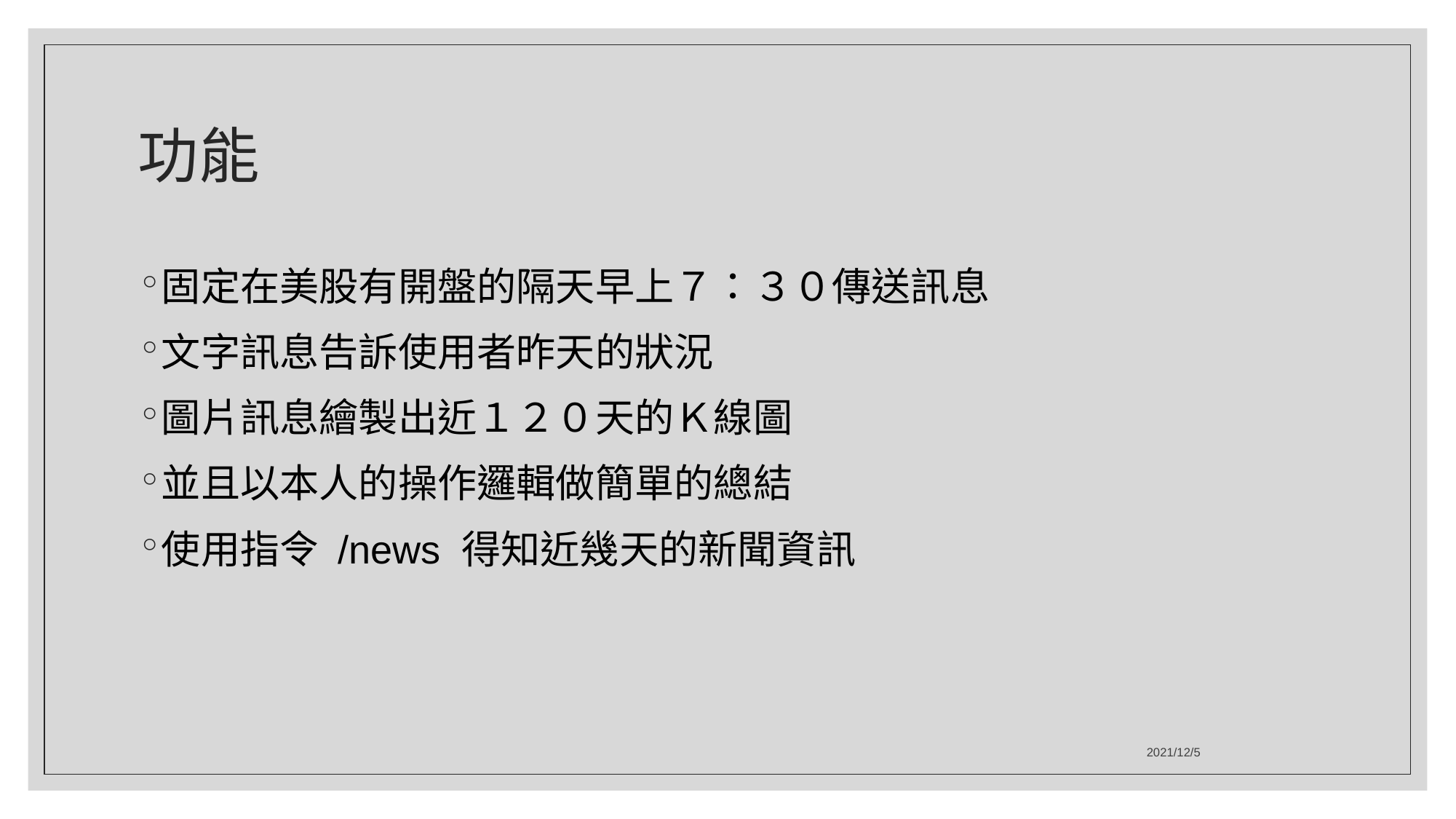

# 功能
固定在美股有開盤的隔天早上７：３０傳送訊息
文字訊息告訴使用者昨天的狀況
圖片訊息繪製出近１２０天的Ｋ線圖
並且以本人的操作邏輯做簡單的總結
使用指令 /news 得知近幾天的新聞資訊

2021/12/5